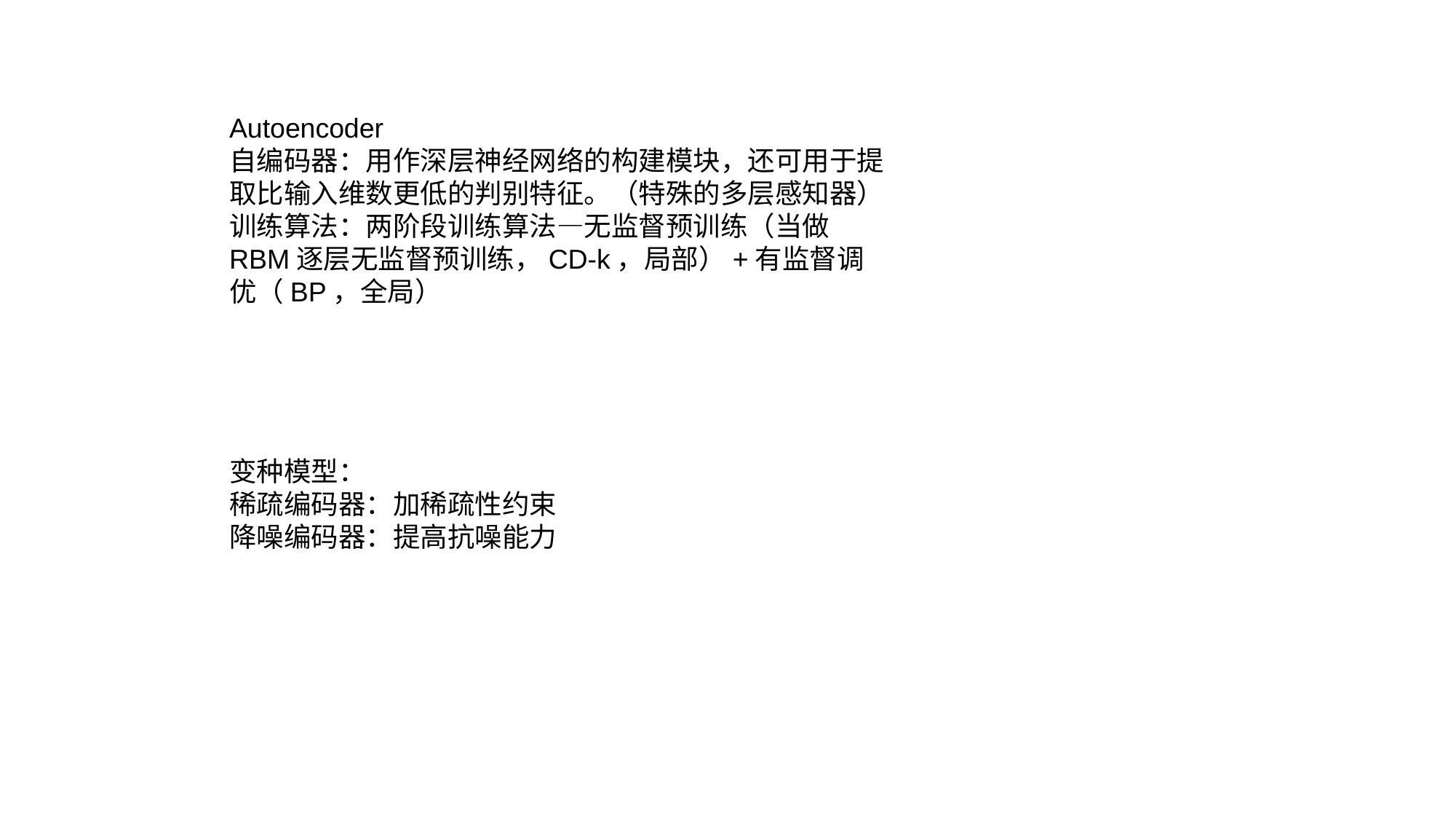

Autoencoder
自编码器：用作深层神经网络的构建模块，还可用于提取比输入维数更低的判别特征。（特殊的多层感知器）
训练算法：两阶段训练算法—无监督预训练（当做RBM逐层无监督预训练，CD-k，局部）+有监督调优（BP，全局）

变种模型：
稀疏编码器：加稀疏性约束
降噪编码器：提高抗噪能力